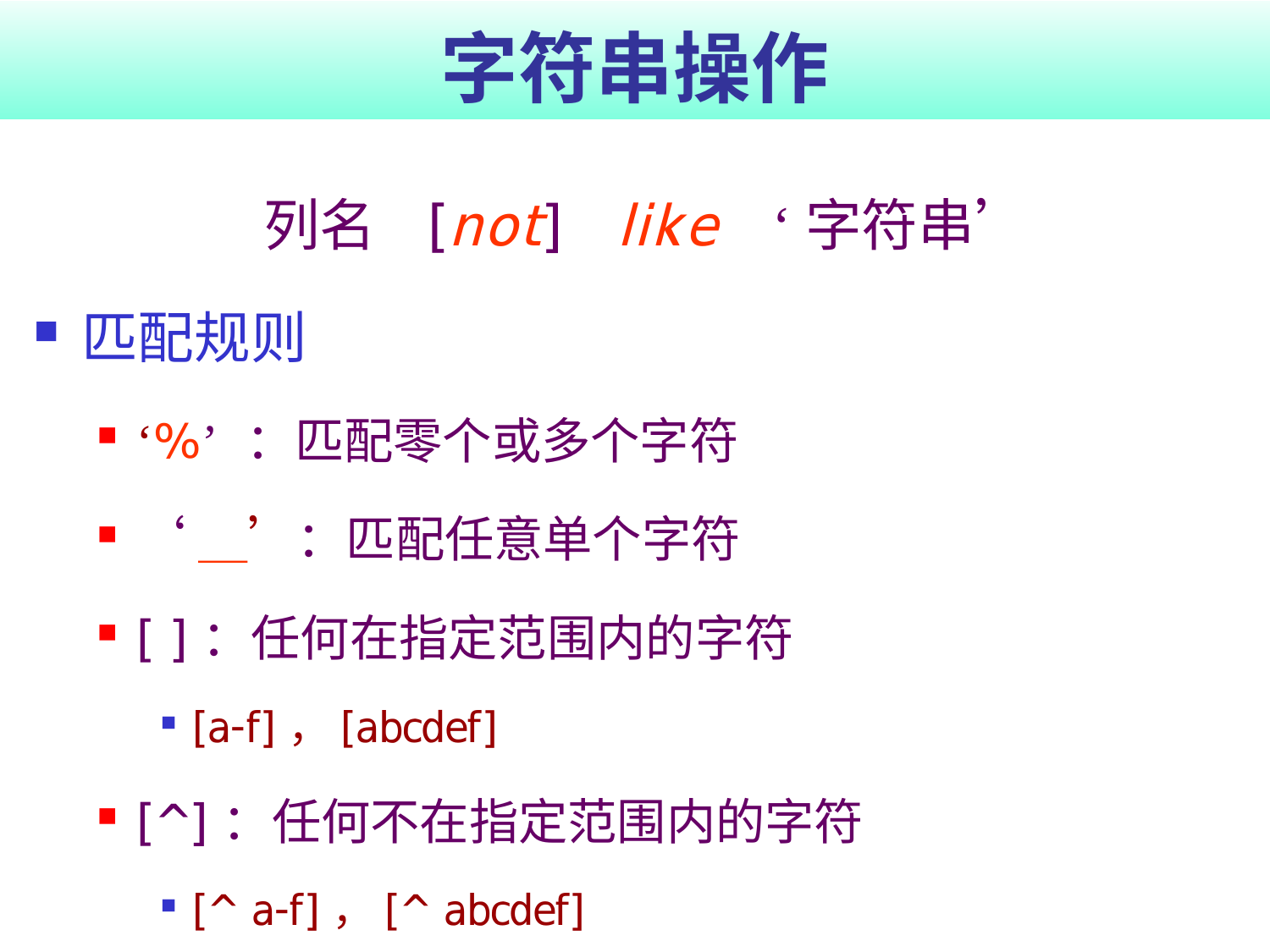

# 字符串操作
列名   [not]   like   ‘字符串’
匹配规则
‘%’ ：匹配零个或多个字符
‘＿’：匹配任意单个字符
[ ]：任何在指定范围内的字符
[a-f]，[abcdef]
[^]：任何不在指定范围内的字符
[^ a-f]，[^ abcdef]